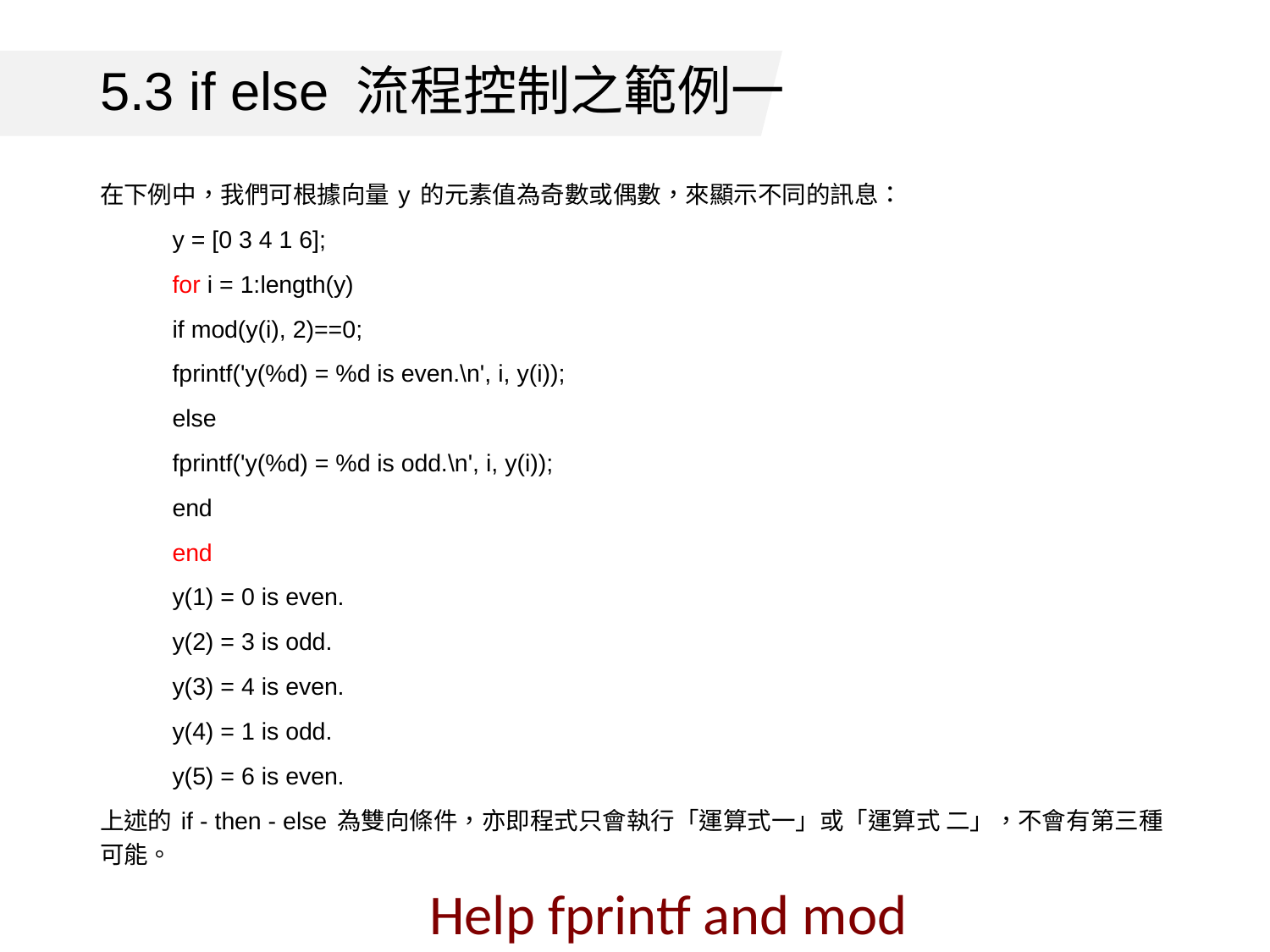

# 5.3 if else 流程控制之範例一
在下例中，我們可根據向量 y 的元素值為奇數或偶數，來顯示不同的訊息：
	y = [0 3 4 1 6];
	for i = 1:length(y)
		if mod(y(i), 2)==0;
			fprintf('y(%d) = %d is even.\n', i, y(i));
		else
			fprintf('y(%d) = %d is odd.\n', i, y(i));
		end
	end
	y(1) = 0 is even.
	y(2) = 3 is odd.
	y(3) = 4 is even.
	y(4) = 1 is odd.
	y(5) = 6 is even.
上述的 if - then - else 為雙向條件，亦即程式只會執行「運算式一」或「運算式 二」，不會有第三種可能。

Help fprintf and mod